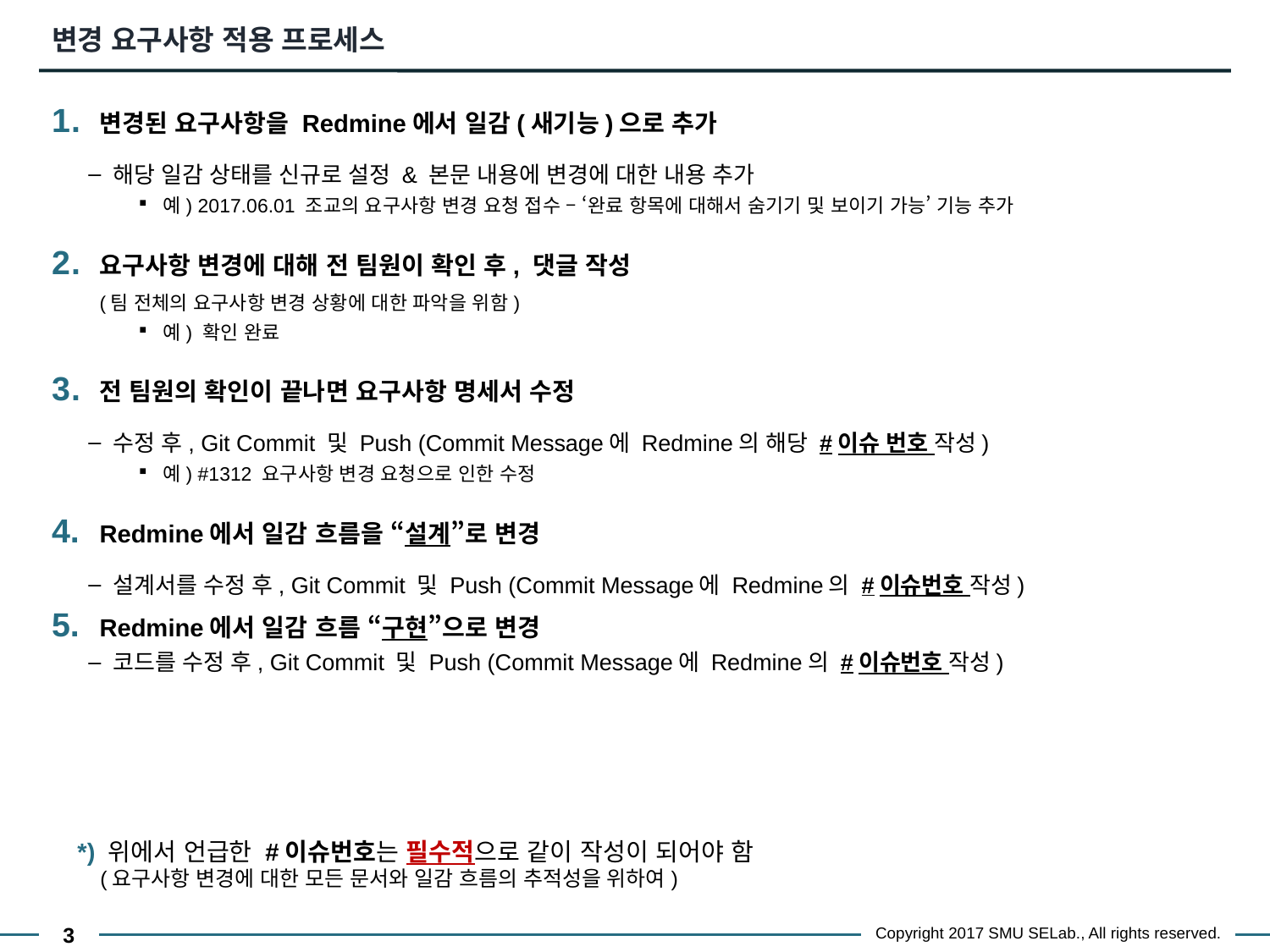

# 변경 요구사항 적용 프로세스
변경된 요구사항을 Redmine에서 일감(새기능)으로 추가
해당 일감 상태를 신규로 설정 & 본문 내용에 변경에 대한 내용 추가
예) 2017.06.01 조교의 요구사항 변경 요청 접수 – ‘완료 항목에 대해서 숨기기 및 보이기 가능’ 기능 추가
요구사항 변경에 대해 전 팀원이 확인 후, 댓글 작성
(팀 전체의 요구사항 변경 상황에 대한 파악을 위함)
예) 확인 완료
전 팀원의 확인이 끝나면 요구사항 명세서 수정
수정 후, Git Commit 및 Push (Commit Message에 Redmine의 해당 #이슈 번호 작성)
예) #1312 요구사항 변경 요청으로 인한 수정
Redmine에서 일감 흐름을 “설계”로 변경
설계서를 수정 후, Git Commit 및 Push (Commit Message에 Redmine의 #이슈번호 작성)
Redmine에서 일감 흐름 “구현”으로 변경
코드를 수정 후, Git Commit 및 Push (Commit Message에 Redmine의 #이슈번호 작성)

*) 위에서 언급한 #이슈번호는 필수적으로 같이 작성이 되어야 함
   (요구사항 변경에 대한 모든 문서와 일감 흐름의 추적성을 위하여)
3